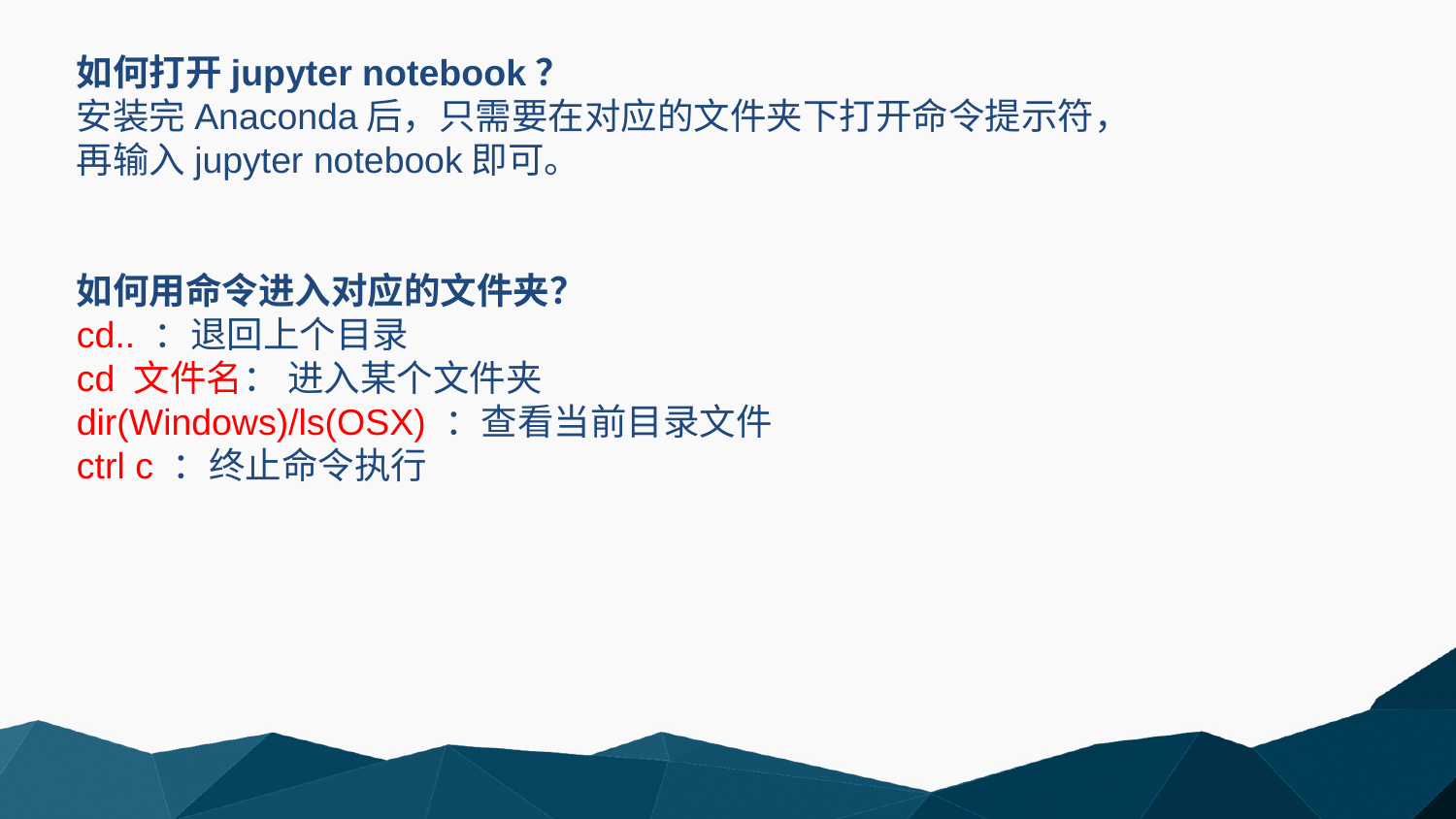

如何打开jupyter notebook？
安装完Anaconda后，只需要在对应的文件夹下打开命令提示符，
再输入jupyter notebook即可。

如何用命令进入对应的文件夹？
cd.. ：退回上个目录
cd 文件名： 进入某个文件夹
dir(Windows)/ls(OSX) ：查看当前目录文件
ctrl c ：终止命令执行